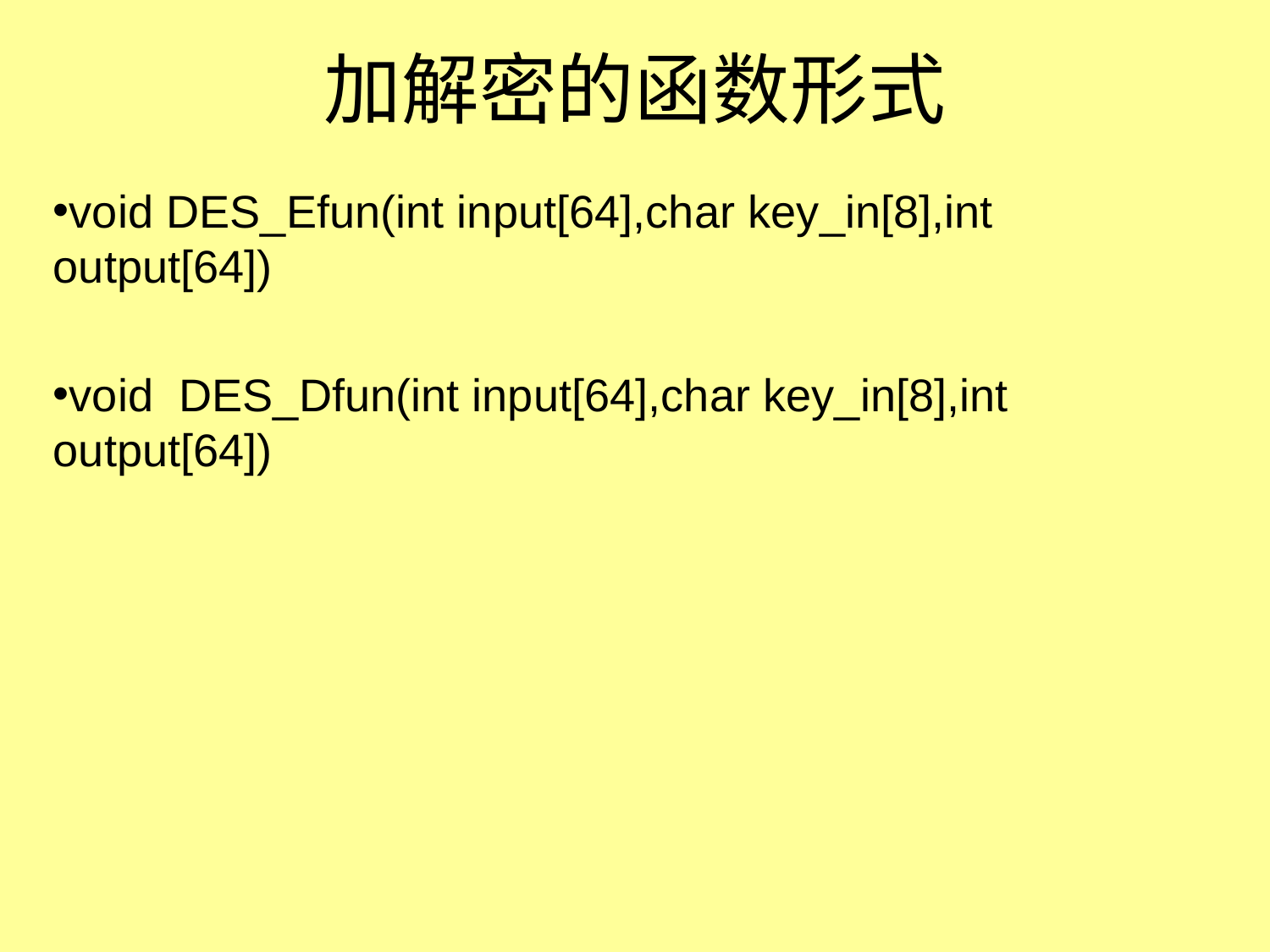

# 加解密的函数形式
void DES_Efun(int input[64],char key_in[8],int output[64])

void  DES_Dfun(int input[64],char key_in[8],int output[64])